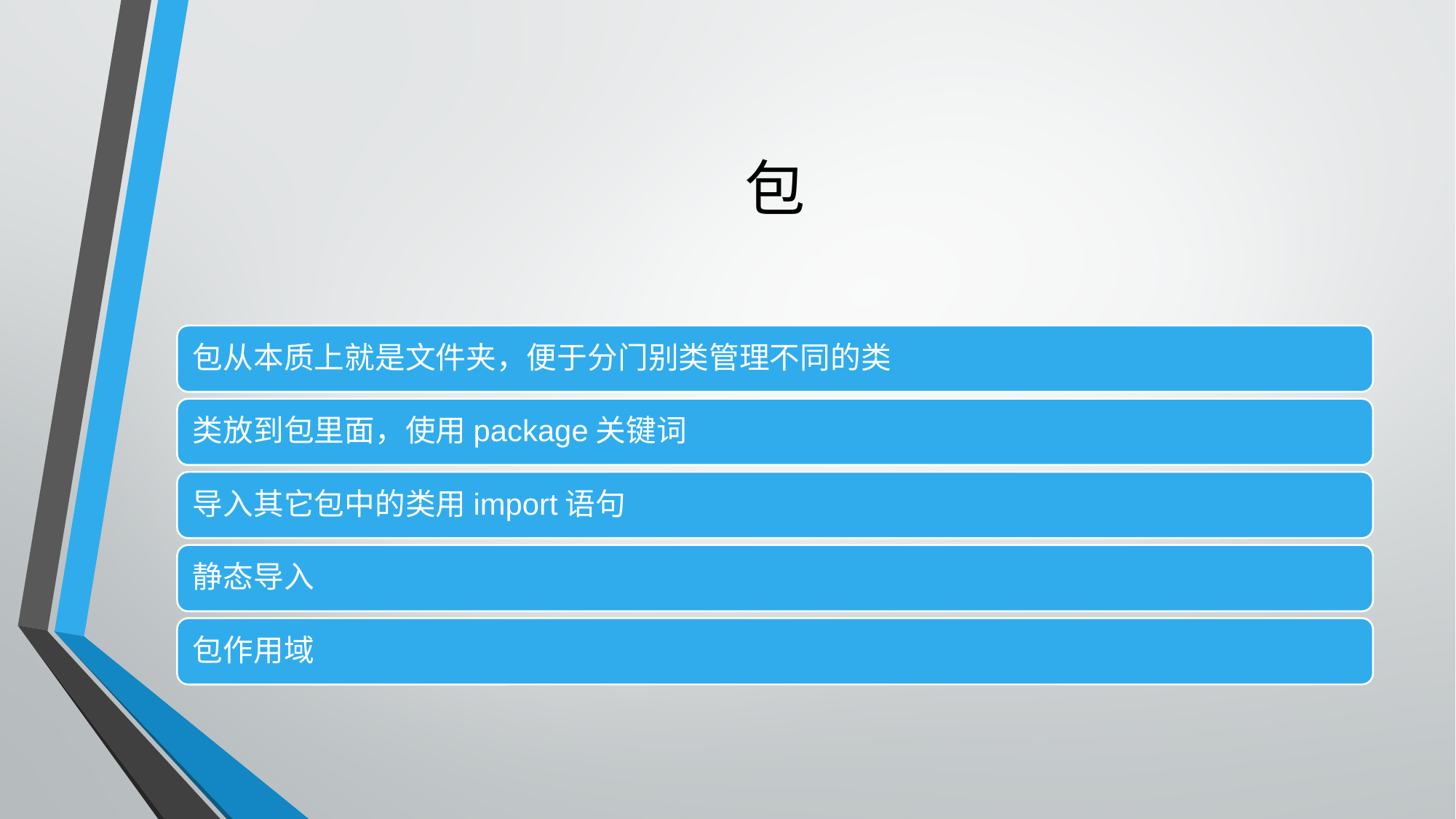

# 包
包从本质上就是文件夹，便于分门别类管理不同的类
类放到包里面，使用package关键词
导入其它包中的类用import语句
静态导入
包作用域